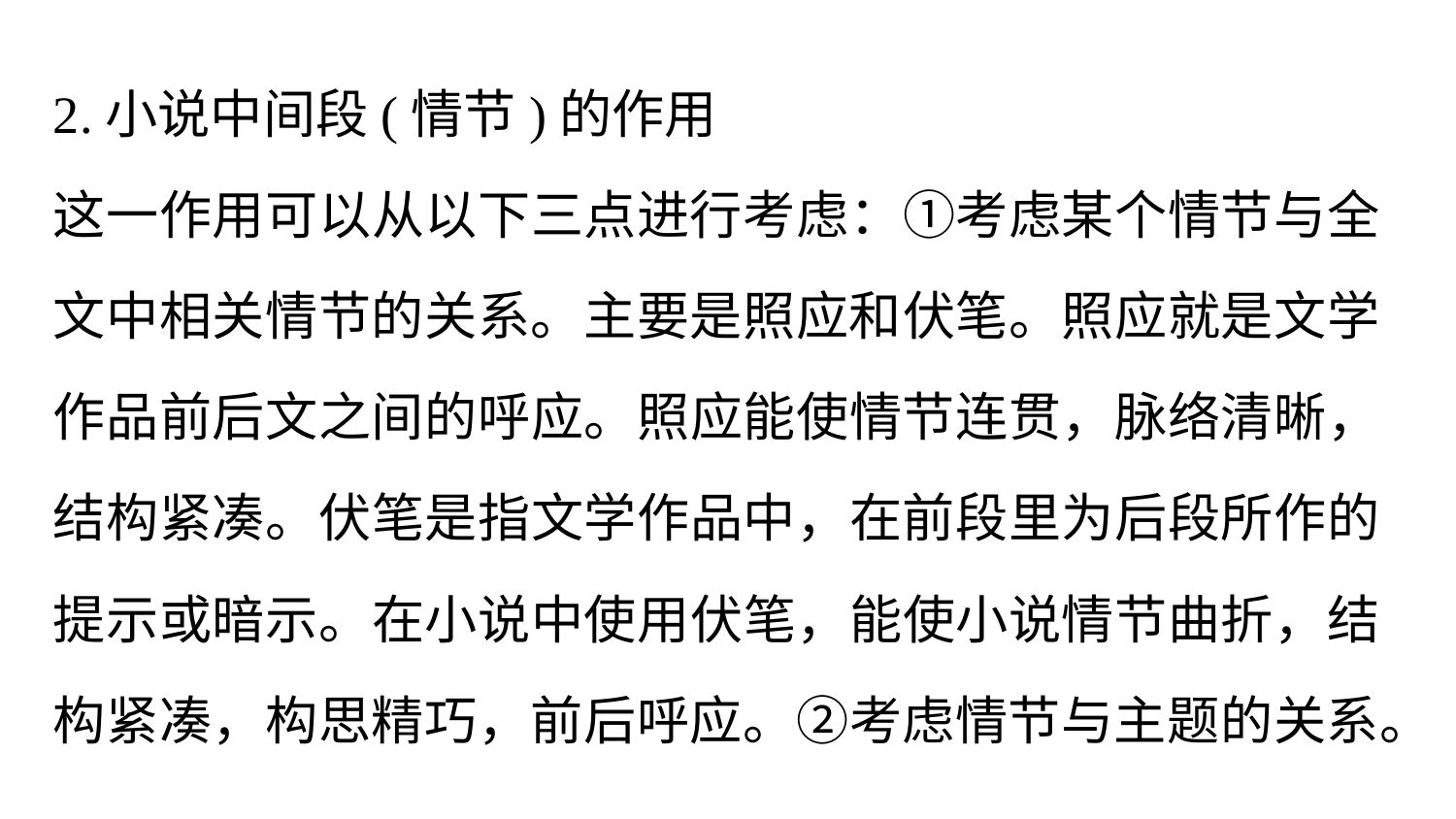

2.小说中间段(情节)的作用
这一作用可以从以下三点进行考虑：①考虑某个情节与全文中相关情节的关系。主要是照应和伏笔。照应就是文学作品前后文之间的呼应。照应能使情节连贯，脉络清晰，结构紧凑。伏笔是指文学作品中，在前段里为后段所作的提示或暗示。在小说中使用伏笔，能使小说情节曲折，结构紧凑，构思精巧，前后呼应。②考虑情节与主题的关系。